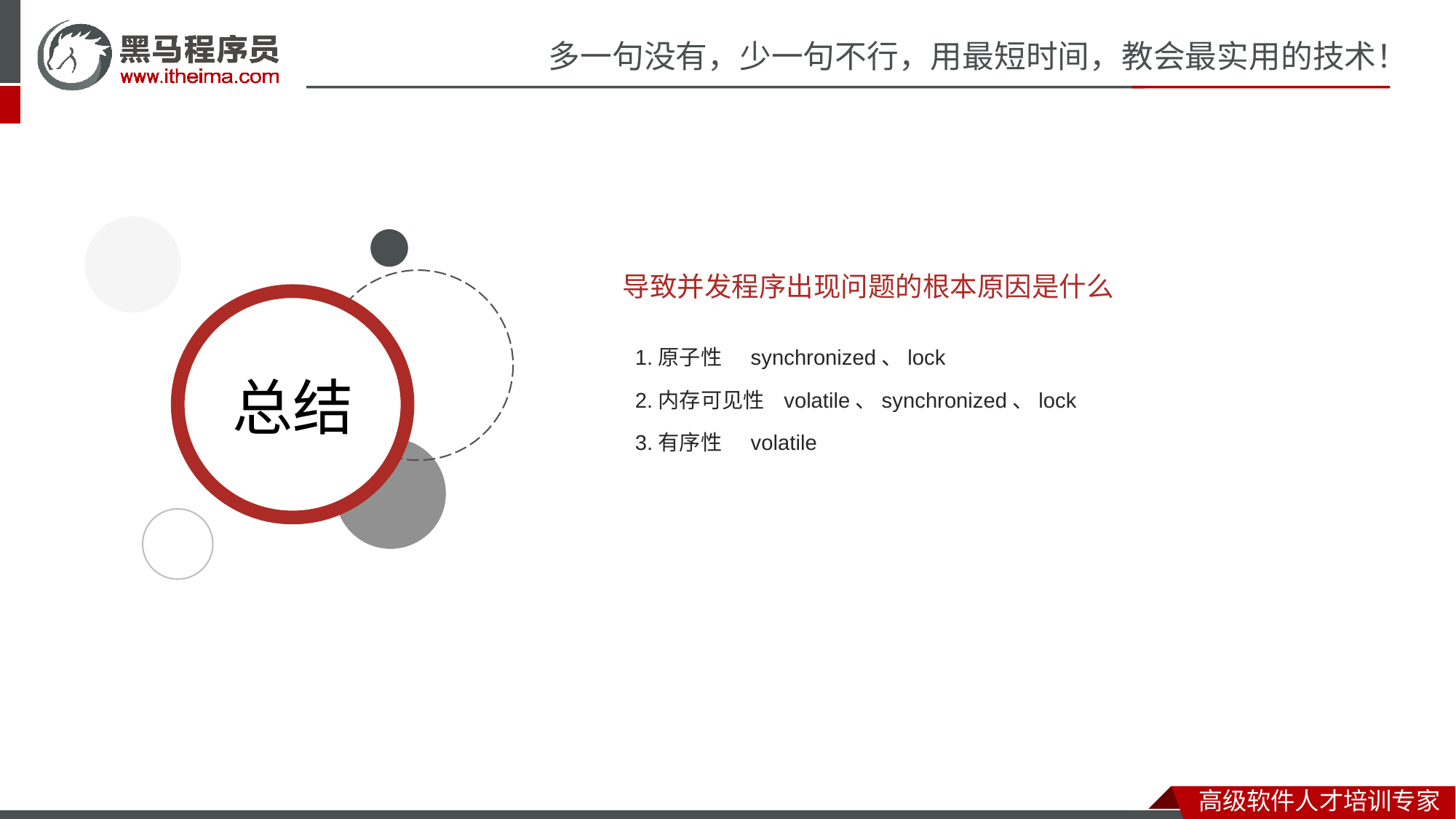

导致并发程序出现问题的根本原因是什么

1.原子性     synchronized、lock
2.内存可见性   volatile、synchronized、lock
3.有序性     volatile